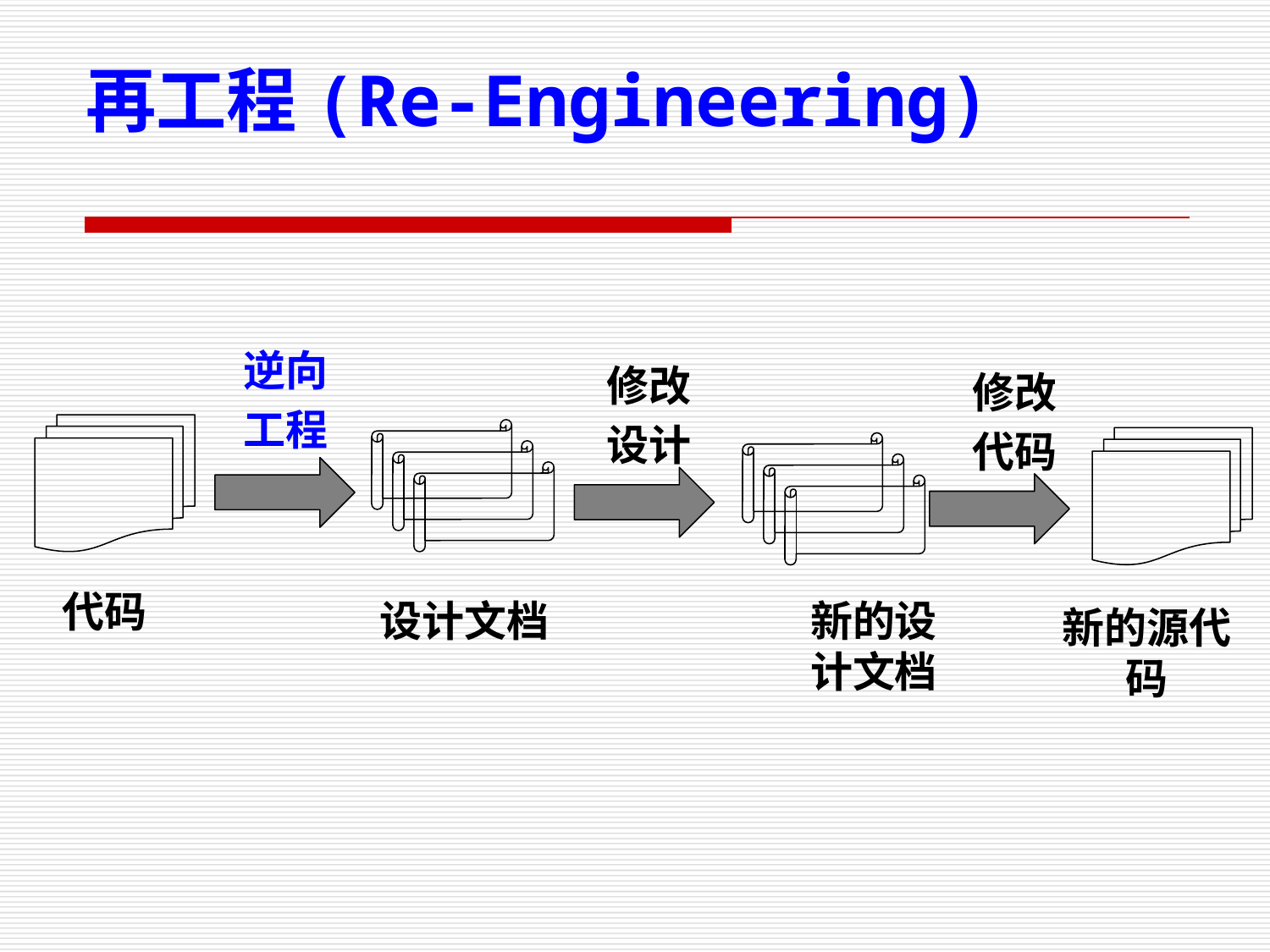

再工程(Re-Engineering)
逆向
工程
修改
设计
修改
代码

代码
设计文档
新的设计文档
新的源代码